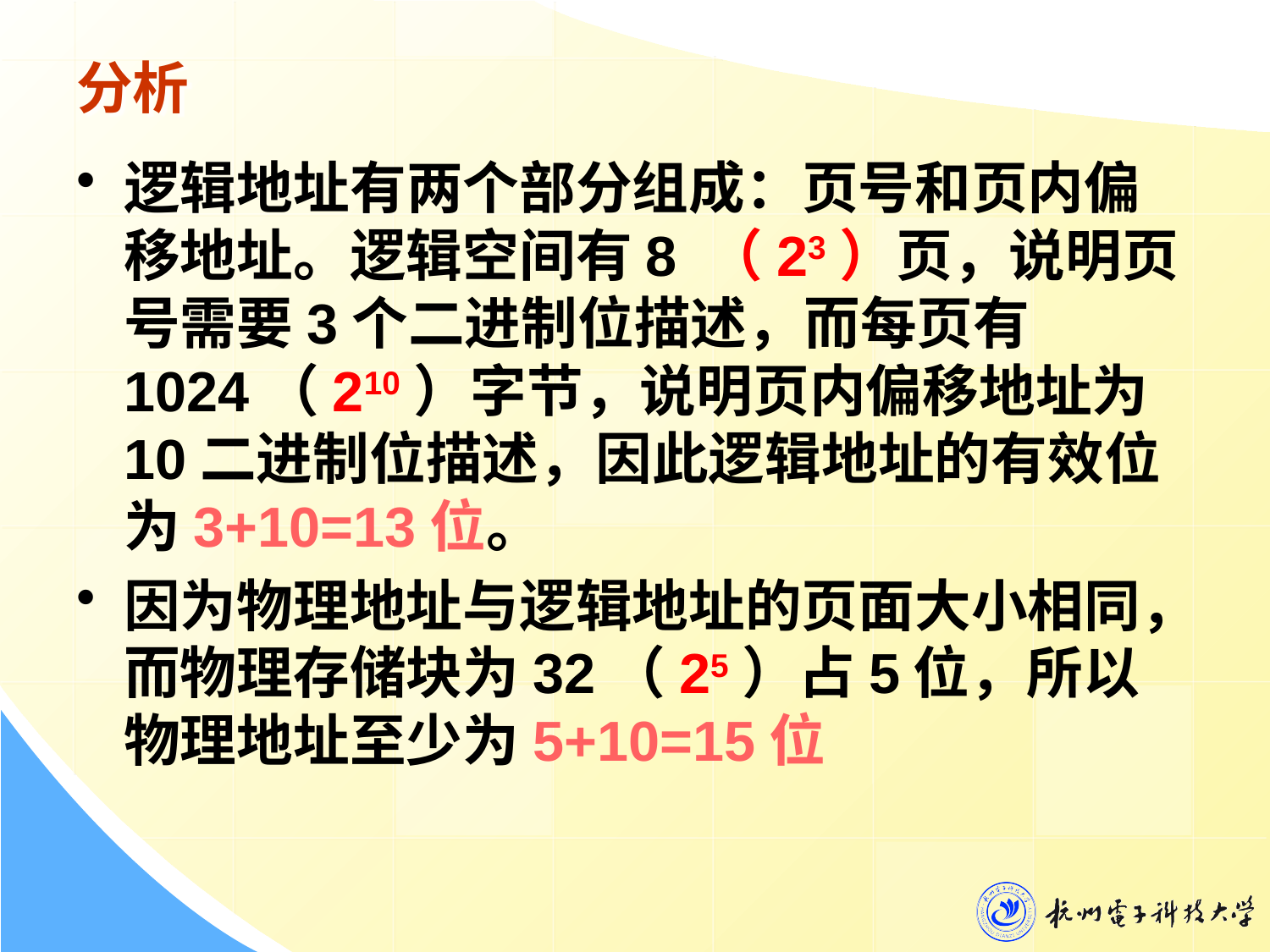

分析
# 逻辑地址有两个部分组成：页号和页内偏移地址。逻辑空间有8 （23）页，说明页号需要3个二进制位描述，而每页有1024（210）字节，说明页内偏移地址为10二进制位描述，因此逻辑地址的有效位为3+10=13位。
因为物理地址与逻辑地址的页面大小相同，而物理存储块为32（25）占5位，所以物理地址至少为5+10=15位